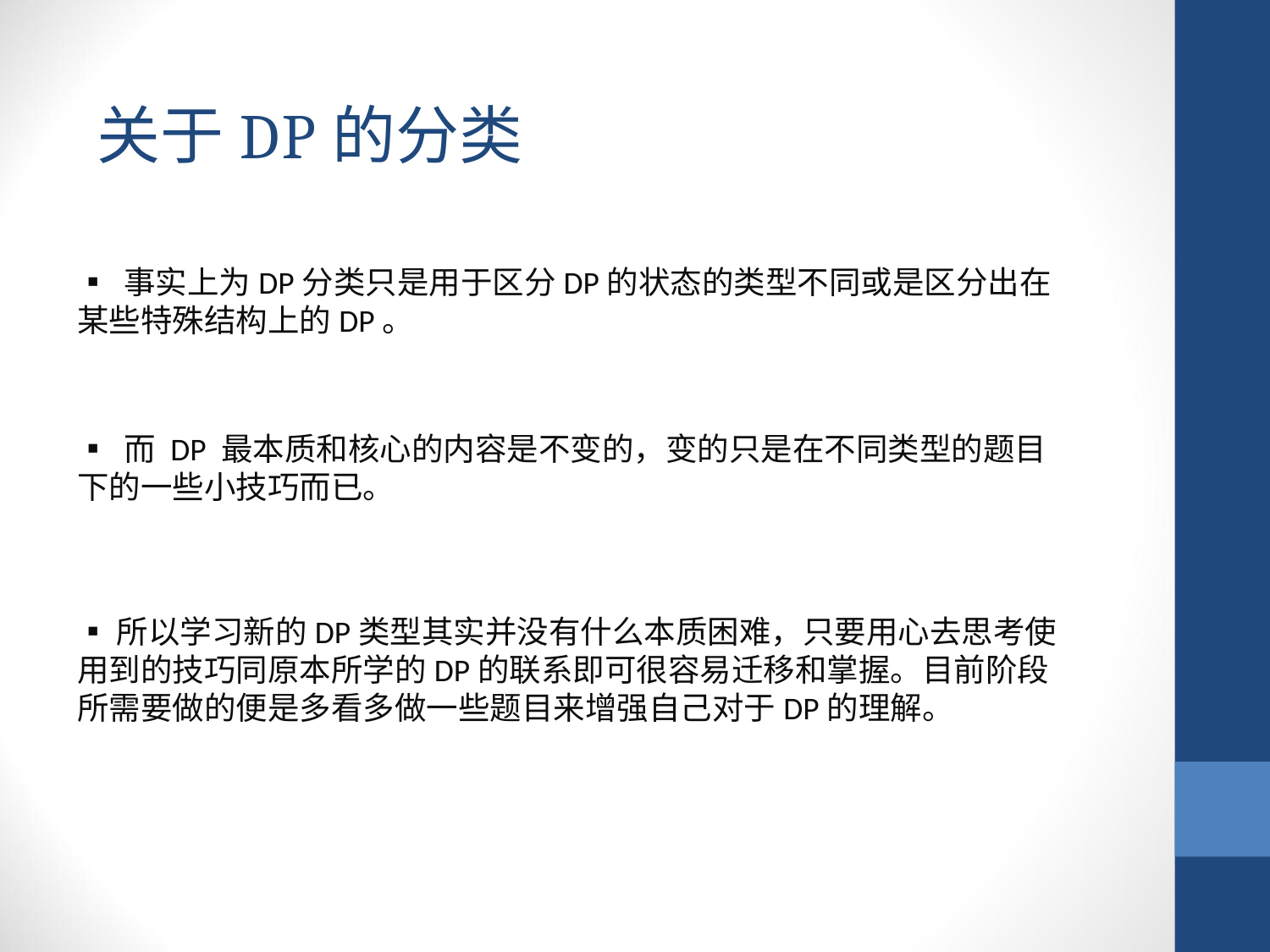

关于DP的分类
▪ 事实上为DP分类只是用于区分DP的状态的类型不同或是区分出在某些特殊结构上的DP。
▪ 而 DP 最本质和核心的内容是不变的，变的只是在不同类型的题目下的一些小技巧而已。
▪所以学习新的DP类型其实并没有什么本质困难，只要用心去思考使用到的技巧同原本所学的DP的联系即可很容易迁移和掌握。目前阶段所需要做的便是多看多做一些题目来增强自己对于DP的理解。